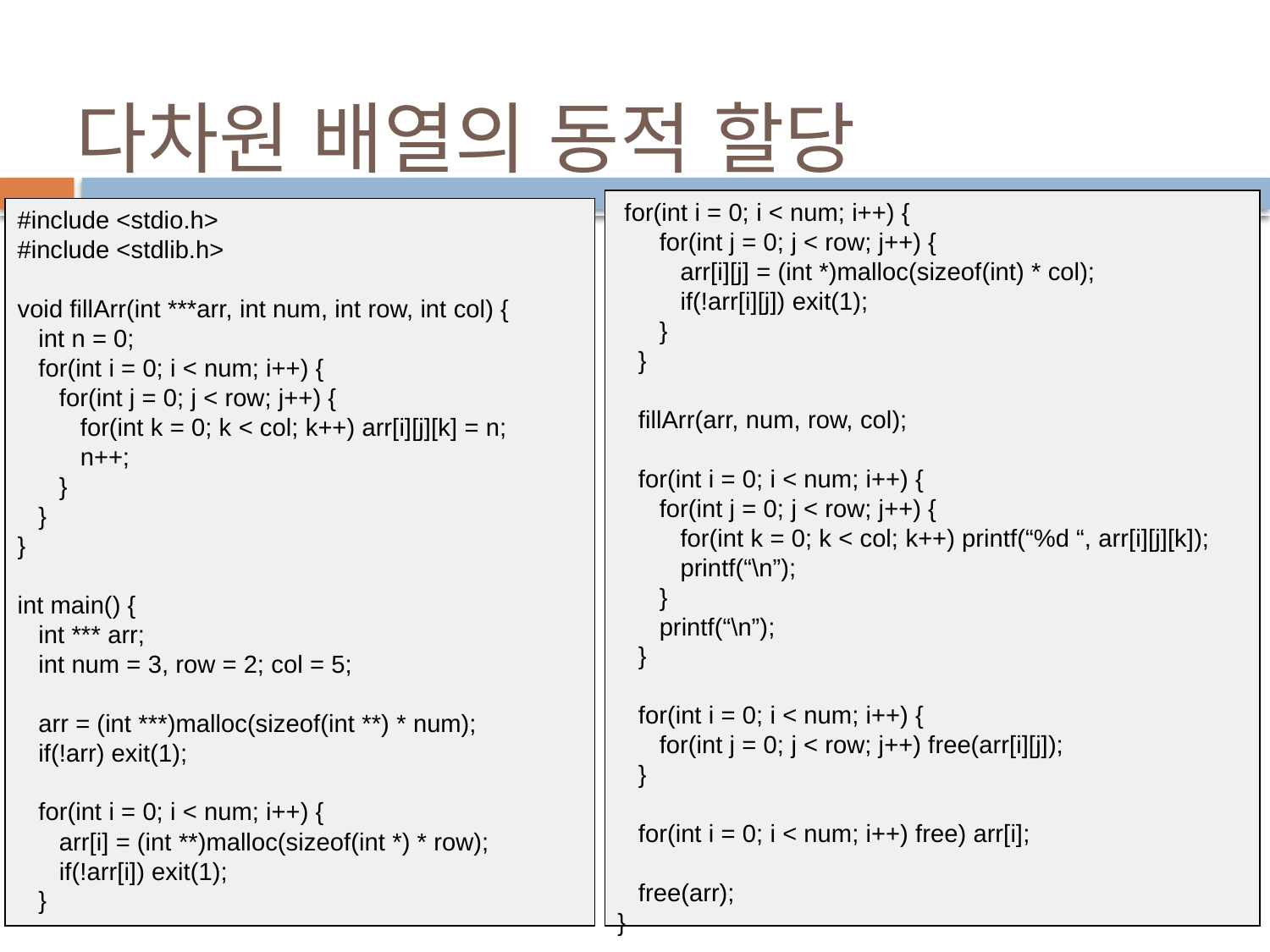

# 다차원 배열의 동적 할당
 for(int i = 0; i < num; i++) {
      for(int j = 0; j < row; j++) {
         arr[i][j] = (int *)malloc(sizeof(int) * col);
         if(!arr[i][j]) exit(1);
      }
   }

   fillArr(arr, num, row, col);

   for(int i = 0; i < num; i++) {
      for(int j = 0; j < row; j++) {
         for(int k = 0; k < col; k++) printf(“%d “, arr[i][j][k]);
         printf(“\n”);
      }
      printf(“\n”);
   }

   for(int i = 0; i < num; i++) {
      for(int j = 0; j < row; j++) free(arr[i][j]);
   }

   for(int i = 0; i < num; i++) free) arr[i];

   free(arr);
}
#include <stdio.h>
#include <stdlib.h>

void fillArr(int ***arr, int num, int row, int col) {
   int n = 0;
   for(int i = 0; i < num; i++) {
      for(int j = 0; j < row; j++) {
         for(int k = 0; k < col; k++) arr[i][j][k] = n;
         n++;
      }
   }
}

int main() {
   int *** arr;
   int num = 3, row = 2; col = 5;

   arr = (int ***)malloc(sizeof(int **) * num);
   if(!arr) exit(1);

   for(int i = 0; i < num; i++) {
      arr[i] = (int **)malloc(sizeof(int *) * row);
      if(!arr[i]) exit(1);
   }